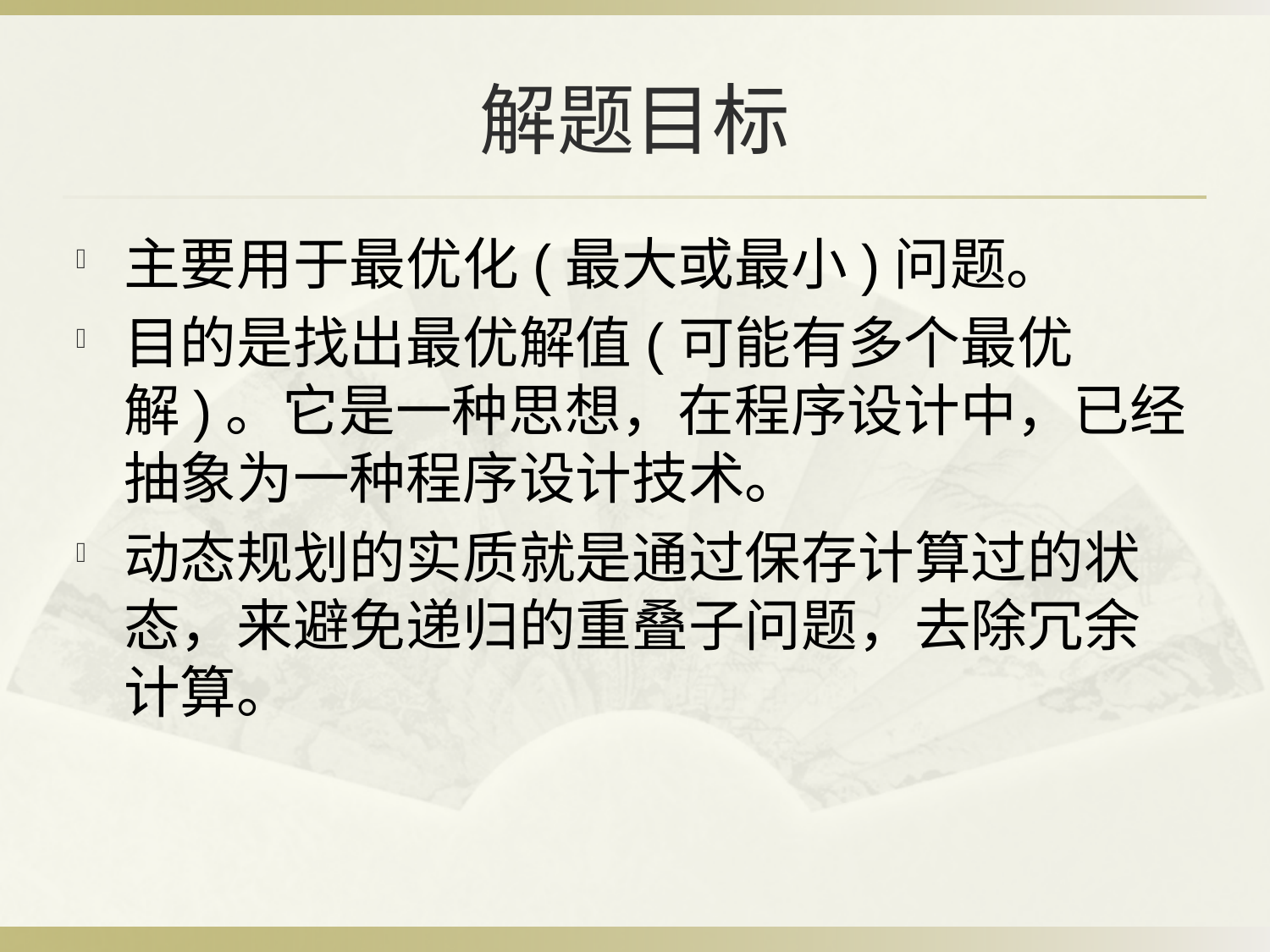

# 解题目标
主要用于最优化(最大或最小)问题。
目的是找出最优解值(可能有多个最优解)。它是一种思想，在程序设计中，已经抽象为一种程序设计技术。
动态规划的实质就是通过保存计算过的状态，来避免递归的重叠子问题，去除冗余计算。